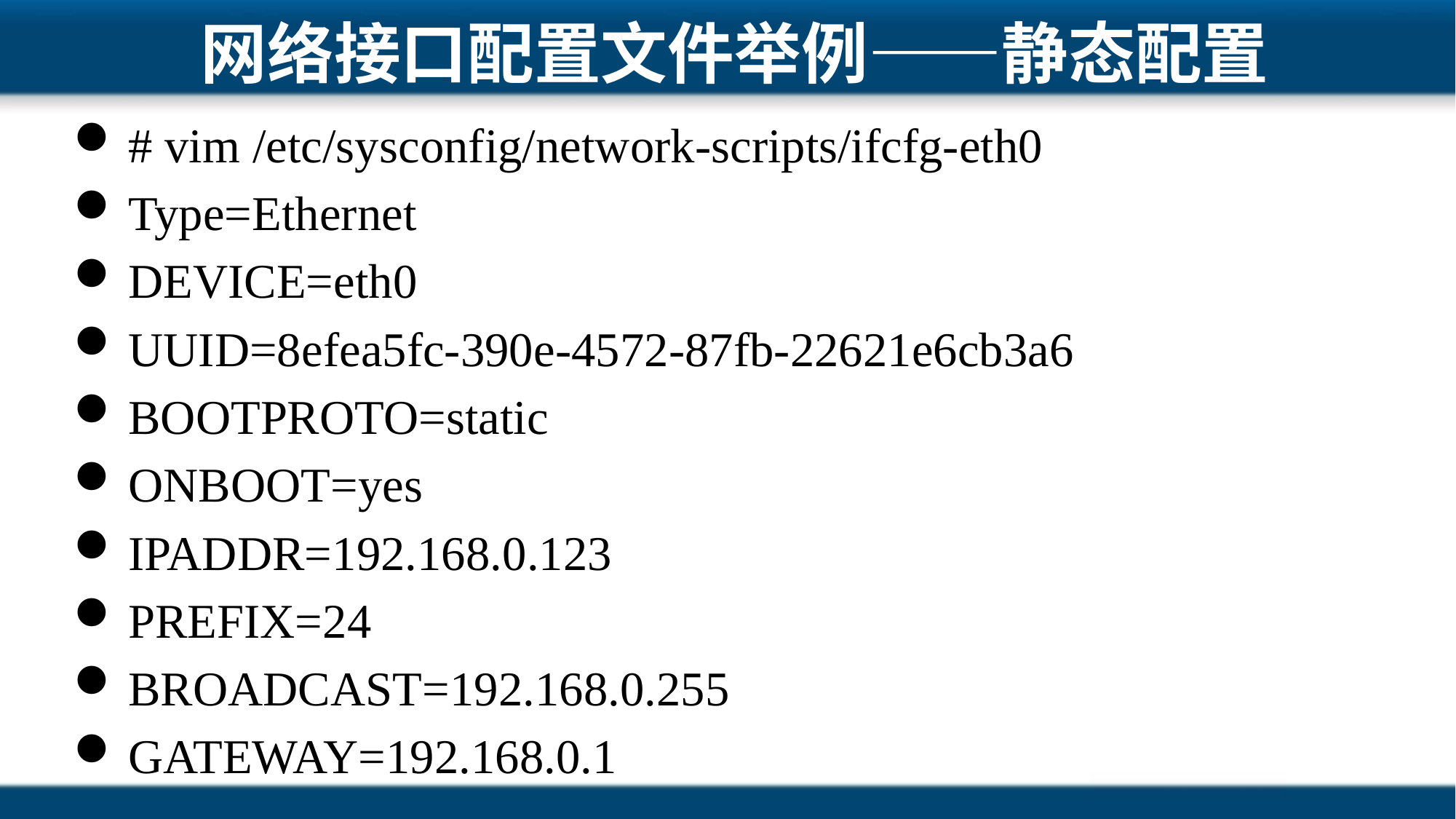

# 网络接口配置文件举例——静态配置
# vim /etc/sysconfig/network-scripts/ifcfg-eth0
Type=Ethernet
DEVICE=eth0
UUID=8efea5fc-390e-4572-87fb-22621e6cb3a6
BOOTPROTO=static
ONBOOT=yes
IPADDR=192.168.0.123
PREFIX=24
BROADCAST=192.168.0.255
GATEWAY=192.168.0.1